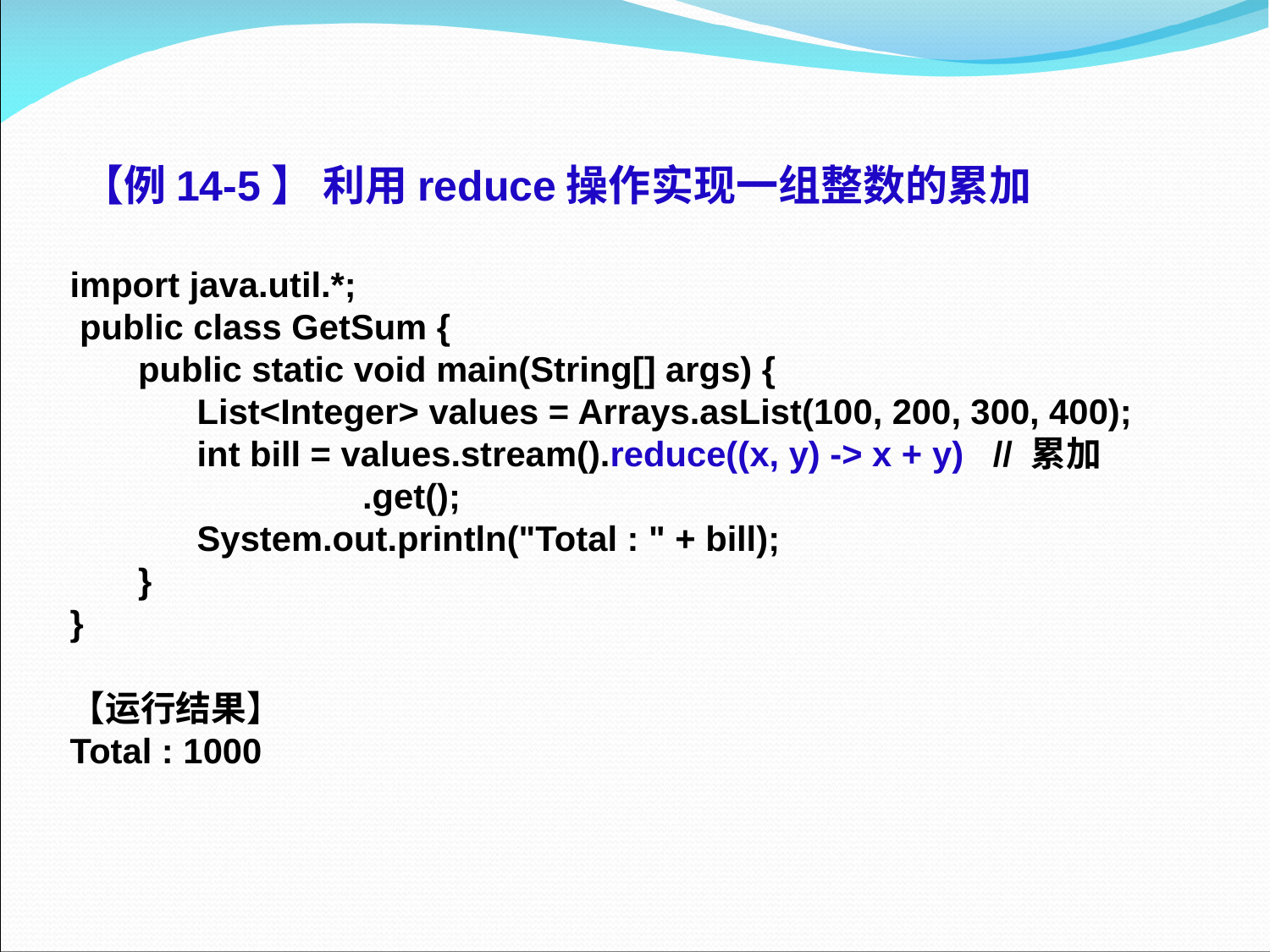

【例14-5】 利用reduce操作实现一组整数的累加
import java.util.*;
 public class GetSum {
       public static void main(String[] args) {
	List<Integer> values = Arrays.asList(100, 200, 300, 400);
	int bill = values.stream().reduce((x, y) -> x + y)   // 累加
	                 .get();
	System.out.println("Total : " + bill);
       }
}

【运行结果】
Total : 1000